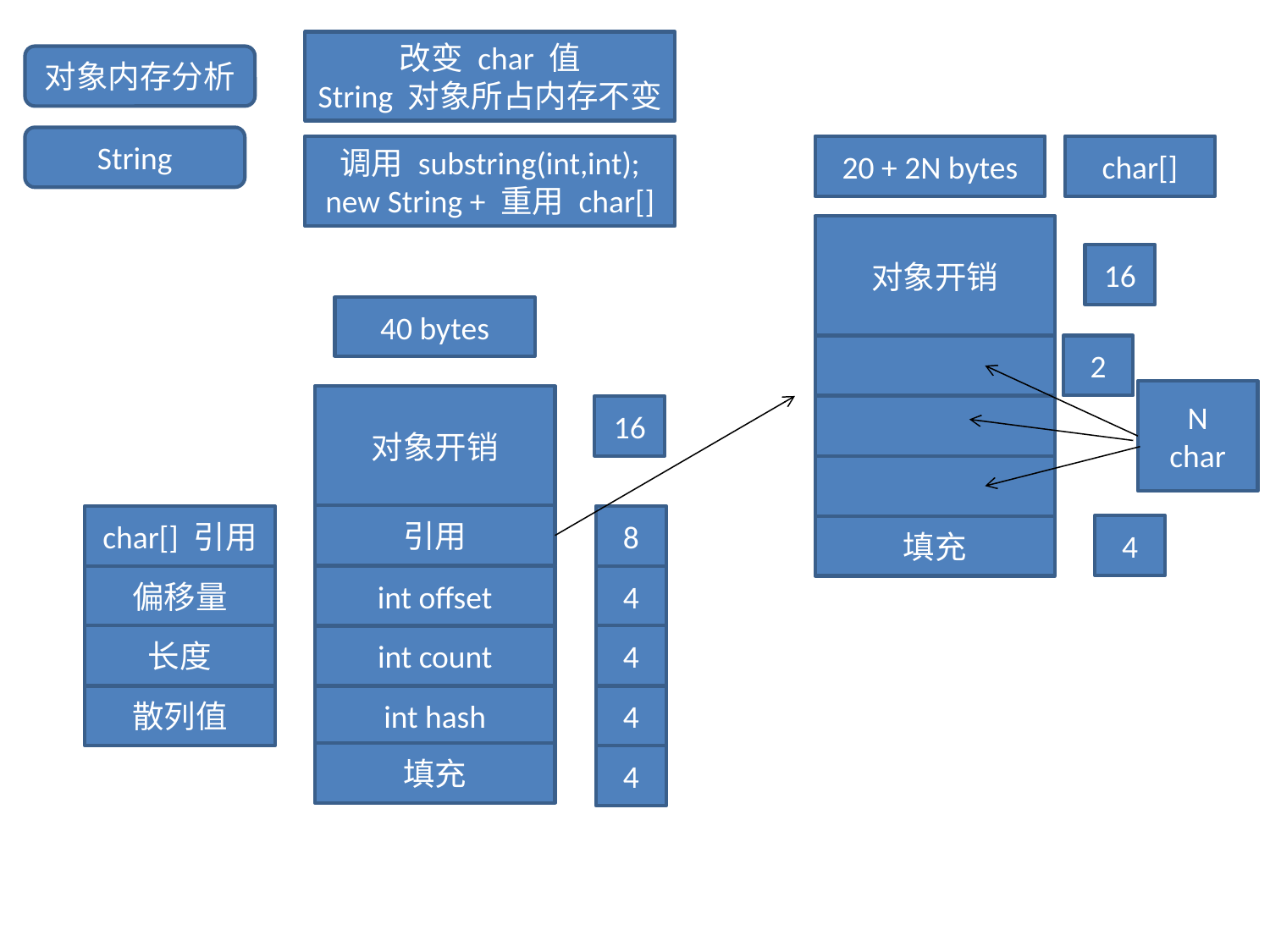

改变 char 值
String 对象所占内存不变
对象内存分析
String
调用 substring(int,int);
new String + 重用 char[]
20 + 2N bytes
char[]
对象开销
16
40 bytes

2
N
char
对象开销
16

引用
char[] 引用
8
4
填充
偏移量
int offset
4
长度
4
int count
散列值
int hash
4
填充
4